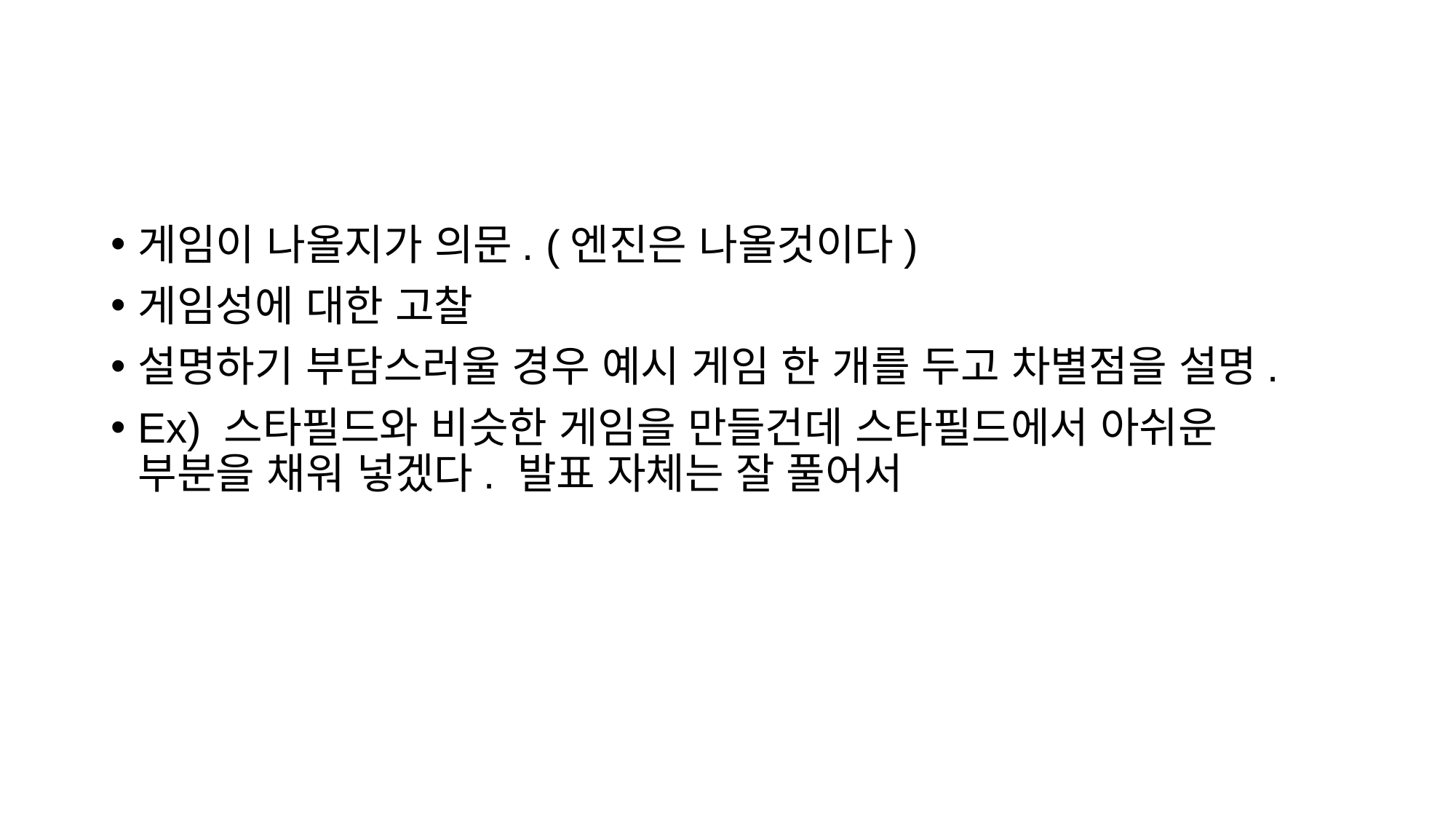

#
게임이 나올지가 의문. (엔진은 나올것이다)
게임성에 대한 고찰
설명하기 부담스러울 경우 예시 게임 한 개를 두고 차별점을 설명.
Ex) 스타필드와 비슷한 게임을 만들건데 스타필드에서 아쉬운 부분을 채워 넣겠다. 발표 자체는 잘 풀어서